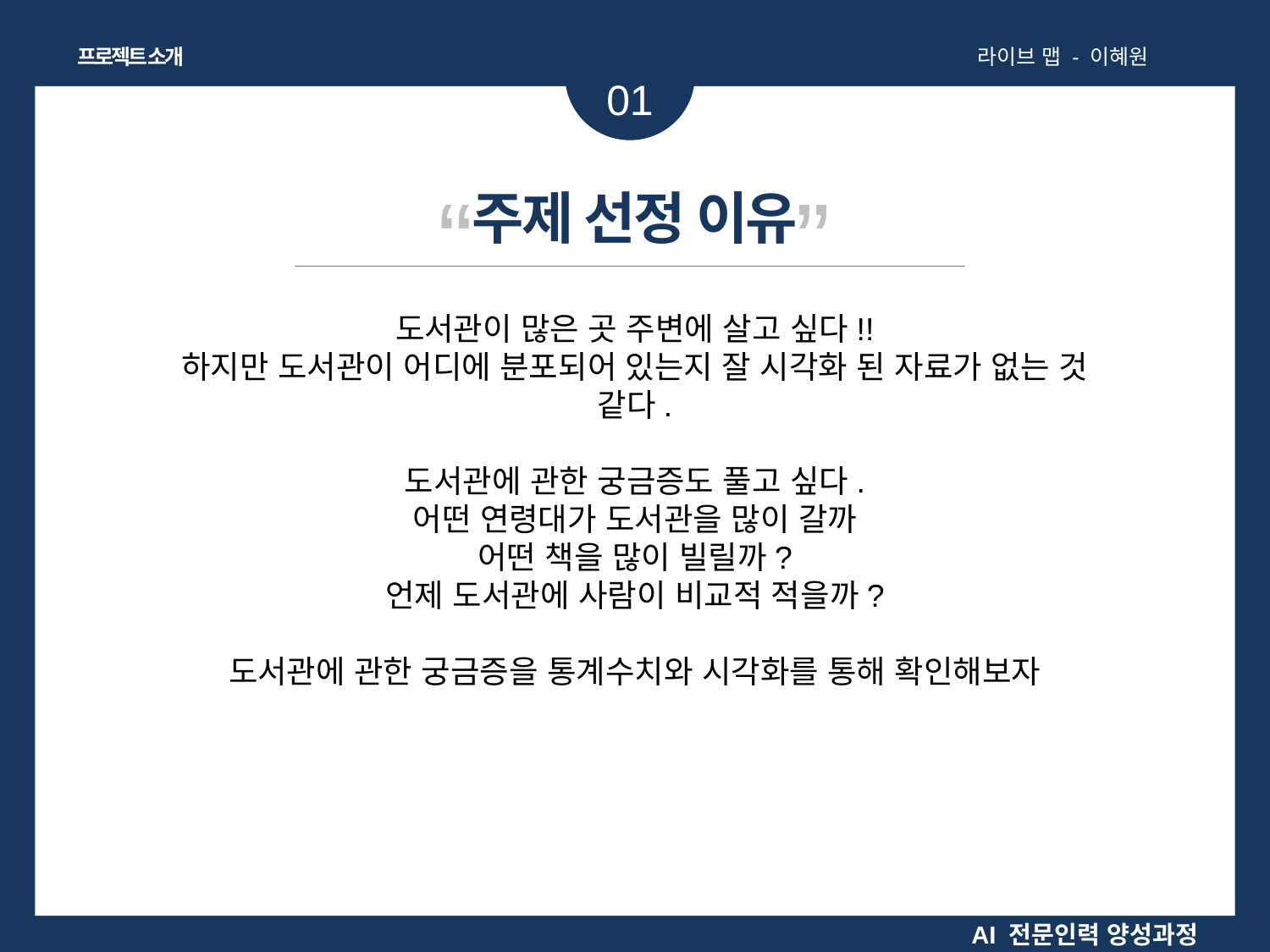

프로젝트 소개
라이브 맵 - 이혜원
01

“           ”
주제 선정 이유
도서관이 많은 곳 주변에 살고 싶다!!
하지만 도서관이 어디에 분포되어 있는지 잘 시각화 된 자료가 없는 것 같다.

도서관에 관한 궁금증도 풀고 싶다.
어떤 연령대가 도서관을 많이 갈까
어떤 책을 많이 빌릴까?
언제 도서관에 사람이 비교적 적을까?

도서관에 관한 궁금증을 통계수치와 시각화를 통해 확인해보자
AI 전문인력 양성과정